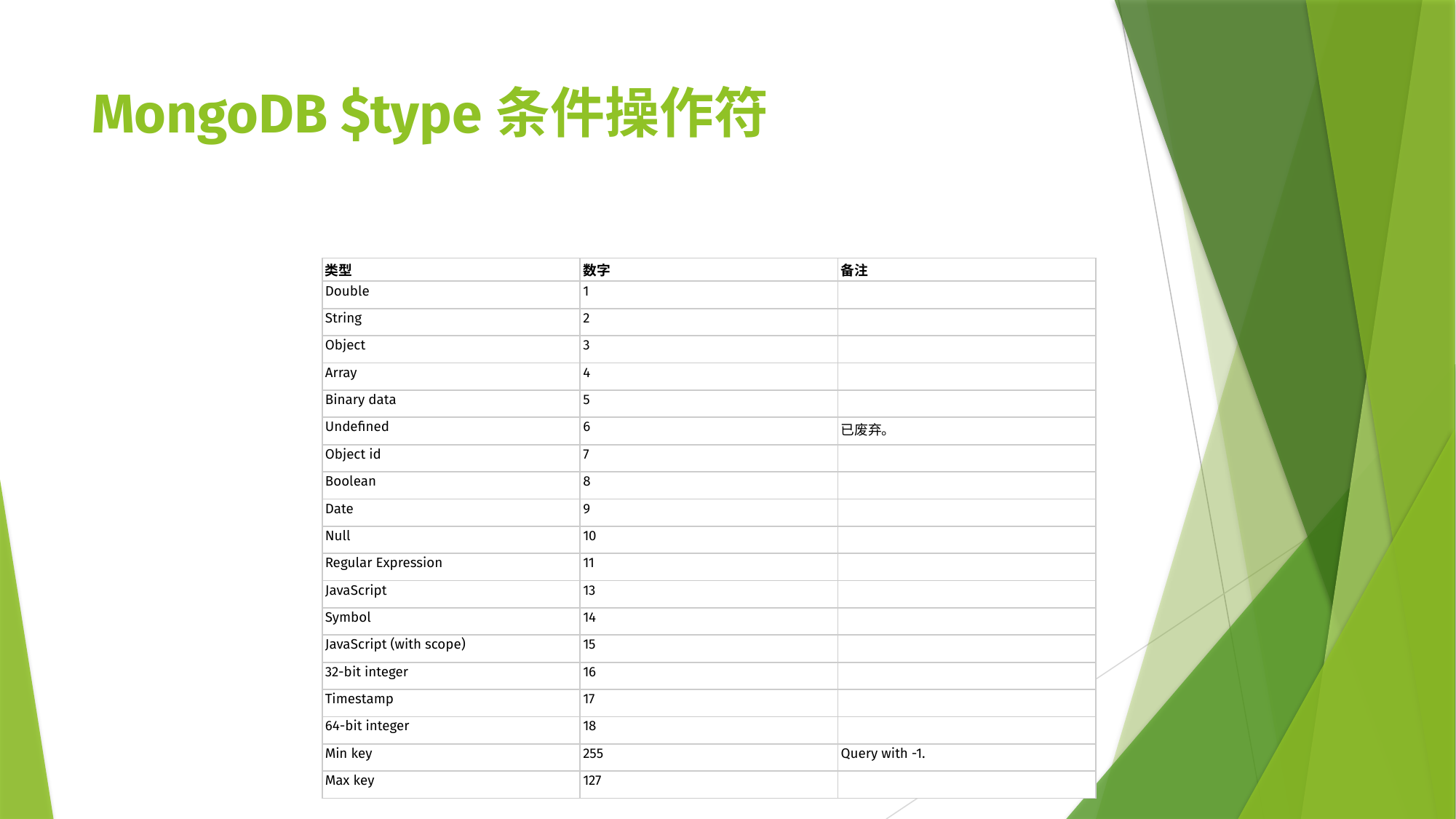

# MongoDB $type条件操作符
| 类型 | 数字 | 备注 |
| --- | --- | --- |
| Double | 1 |  |
| String | 2 |  |
| Object | 3 |  |
| Array | 4 |  |
| Binary data | 5 |  |
| Undefined | 6 | 已废弃。 |
| Object id | 7 |  |
| Boolean | 8 |  |
| Date | 9 |  |
| Null | 10 |  |
| Regular Expression | 11 |  |
| JavaScript | 13 |  |
| Symbol | 14 |  |
| JavaScript (with scope) | 15 |  |
| 32-bit integer | 16 |  |
| Timestamp | 17 |  |
| 64-bit integer | 18 |  |
| Min key | 255 | Query with -1. |
| Max key | 127 |  |